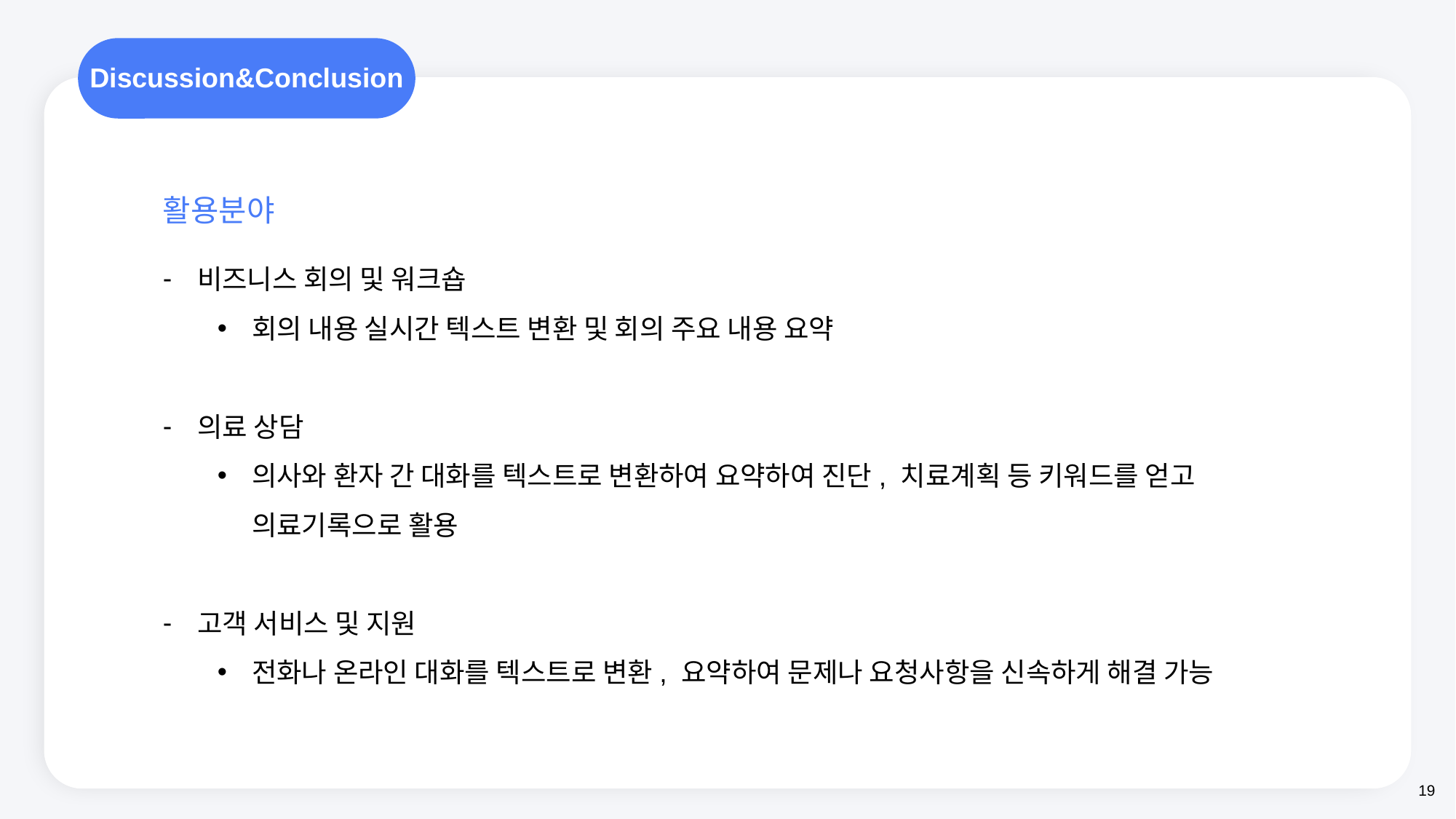

Discussion&Conclusion

활용분야
비즈니스 회의 및 워크숍
회의 내용 실시간 텍스트 변환 및 회의 주요 내용 요약

의료 상담
의사와 환자 간 대화를 텍스트로 변환하여 요약하여 진단, 치료계획 등 키워드를 얻고 의료기록으로 활용

고객 서비스 및 지원
전화나 온라인 대화를 텍스트로 변환, 요약하여 문제나 요청사항을 신속하게 해결 가능

19